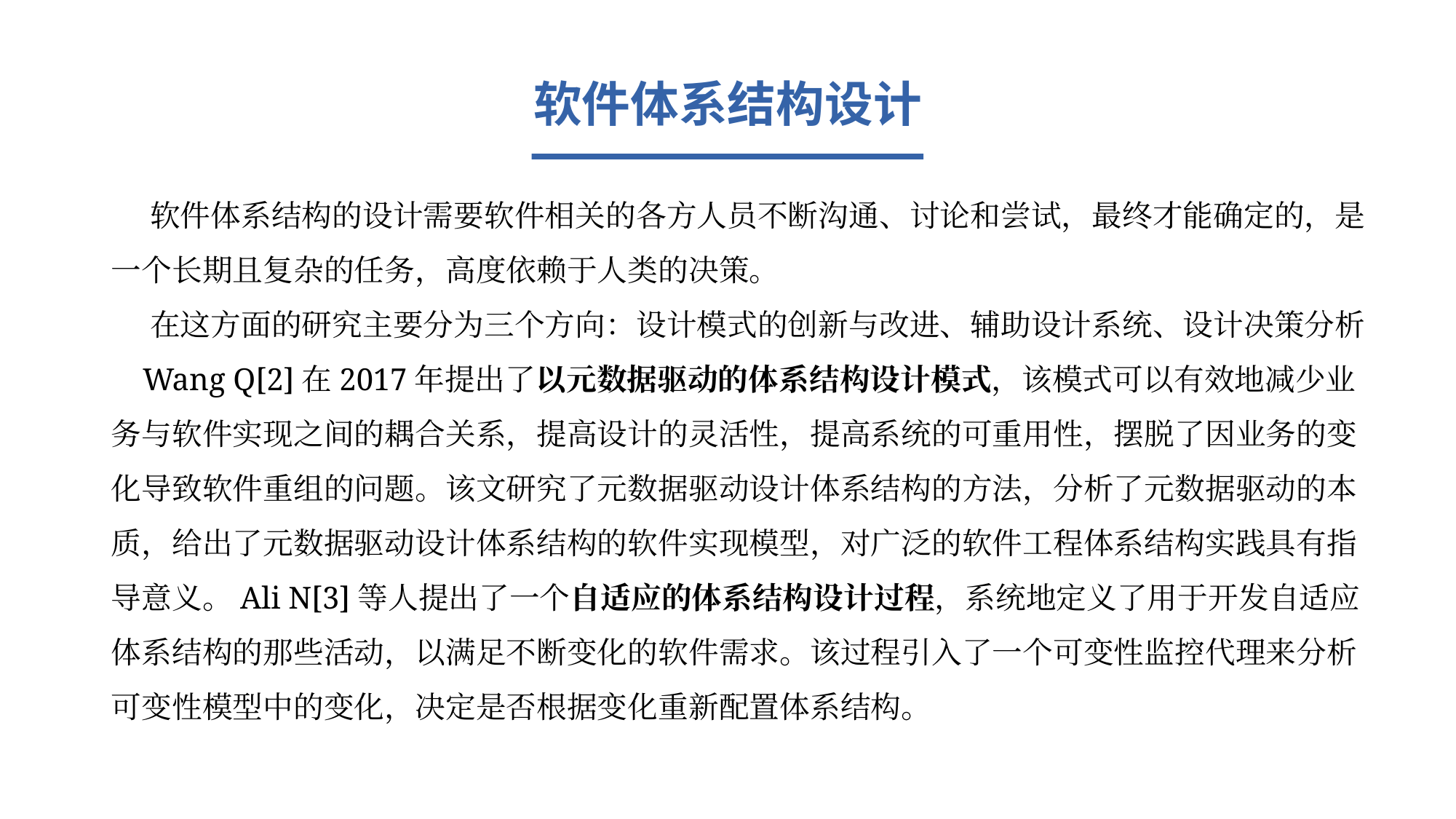

软件体系结构设计

    软件体系结构的设计需要软件相关的各方人员不断沟通、讨论和尝试，最终才能确定的，是一个长期且复杂的任务，高度依赖于人类的决策。
    在这方面的研究主要分为三个方向：设计模式的创新与改进、辅助设计系统、设计决策分析
    Wang Q[2]在2017年提出了以元数据驱动的体系结构设计模式，该模式可以有效地减少业务与软件实现之间的耦合关系，提高设计的灵活性，提高系统的可重用性，摆脱了因业务的变化导致软件重组的问题。该文研究了元数据驱动设计体系结构的方法，分析了元数据驱动的本质，给出了元数据驱动设计体系结构的软件实现模型，对广泛的软件工程体系结构实践具有指导意义。Ali N[3]等人提出了一个自适应的体系结构设计过程，系统地定义了用于开发自适应体系结构的那些活动，以满足不断变化的软件需求。该过程引入了一个可变性监控代理来分析可变性模型中的变化，决定是否根据变化重新配置体系结构。